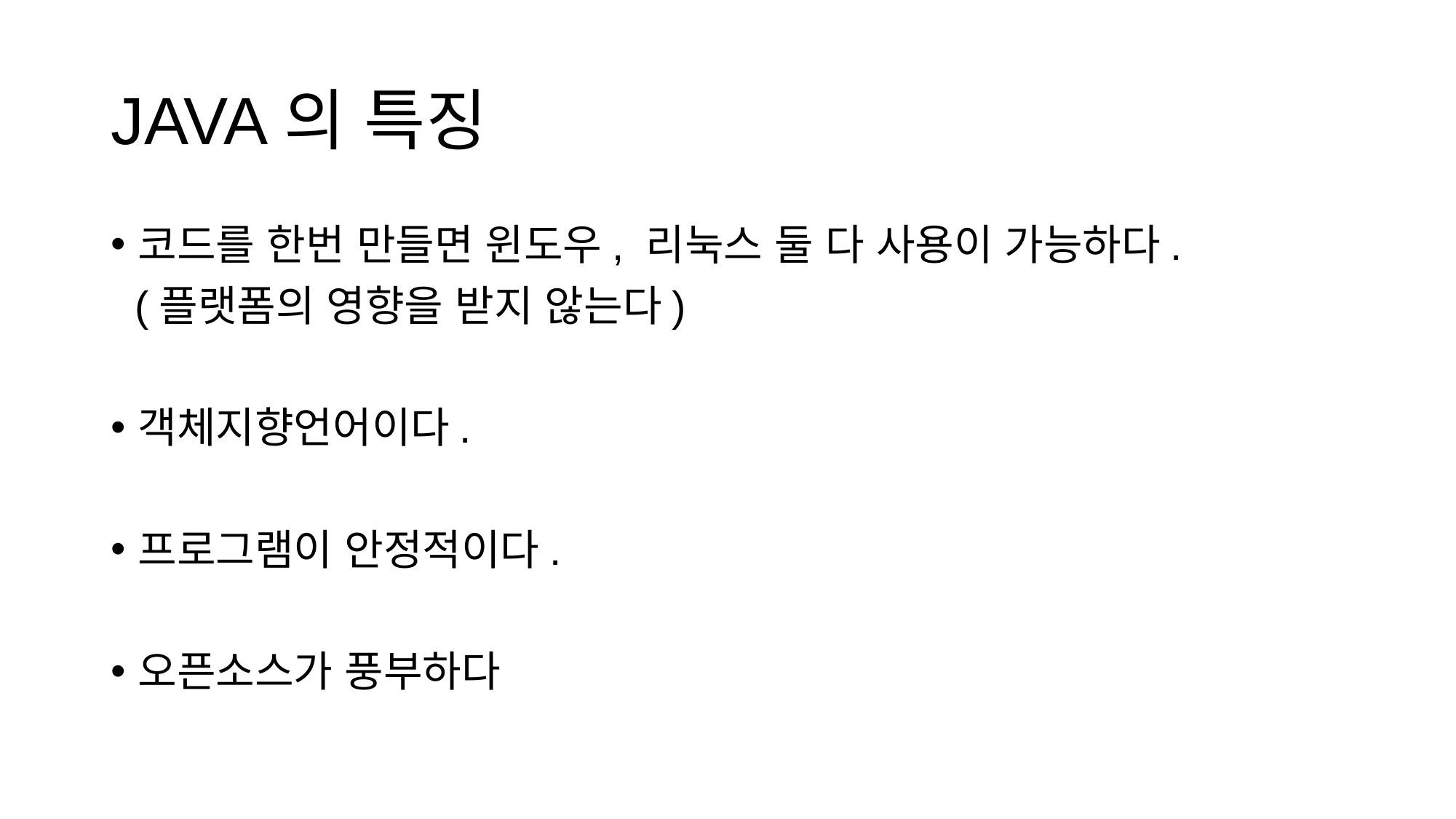

# JAVA의 특징
코드를 한번 만들면 윈도우, 리눅스 둘 다 사용이 가능하다.
  (플랫폼의 영향을 받지 않는다)

객체지향언어이다.

프로그램이 안정적이다.

오픈소스가 풍부하다